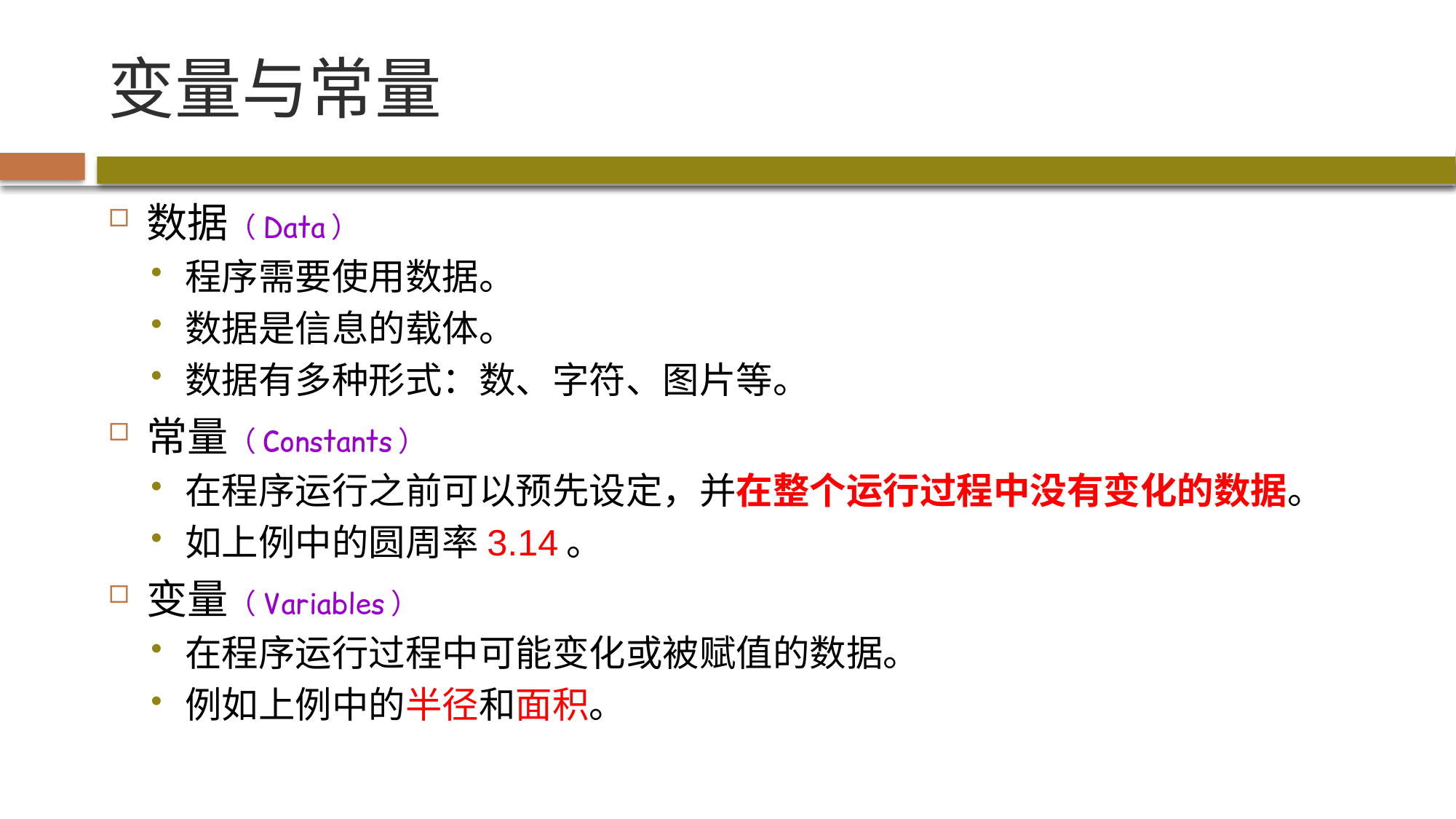

# 变量与常量
数据（Data）
程序需要使用数据。
数据是信息的载体。
数据有多种形式：数、字符、图片等。
常量（Constants）
在程序运行之前可以预先设定，并在整个运行过程中没有变化的数据。
如上例中的圆周率3.14。
变量（Variables）
在程序运行过程中可能变化或被赋值的数据。
例如上例中的半径和面积。